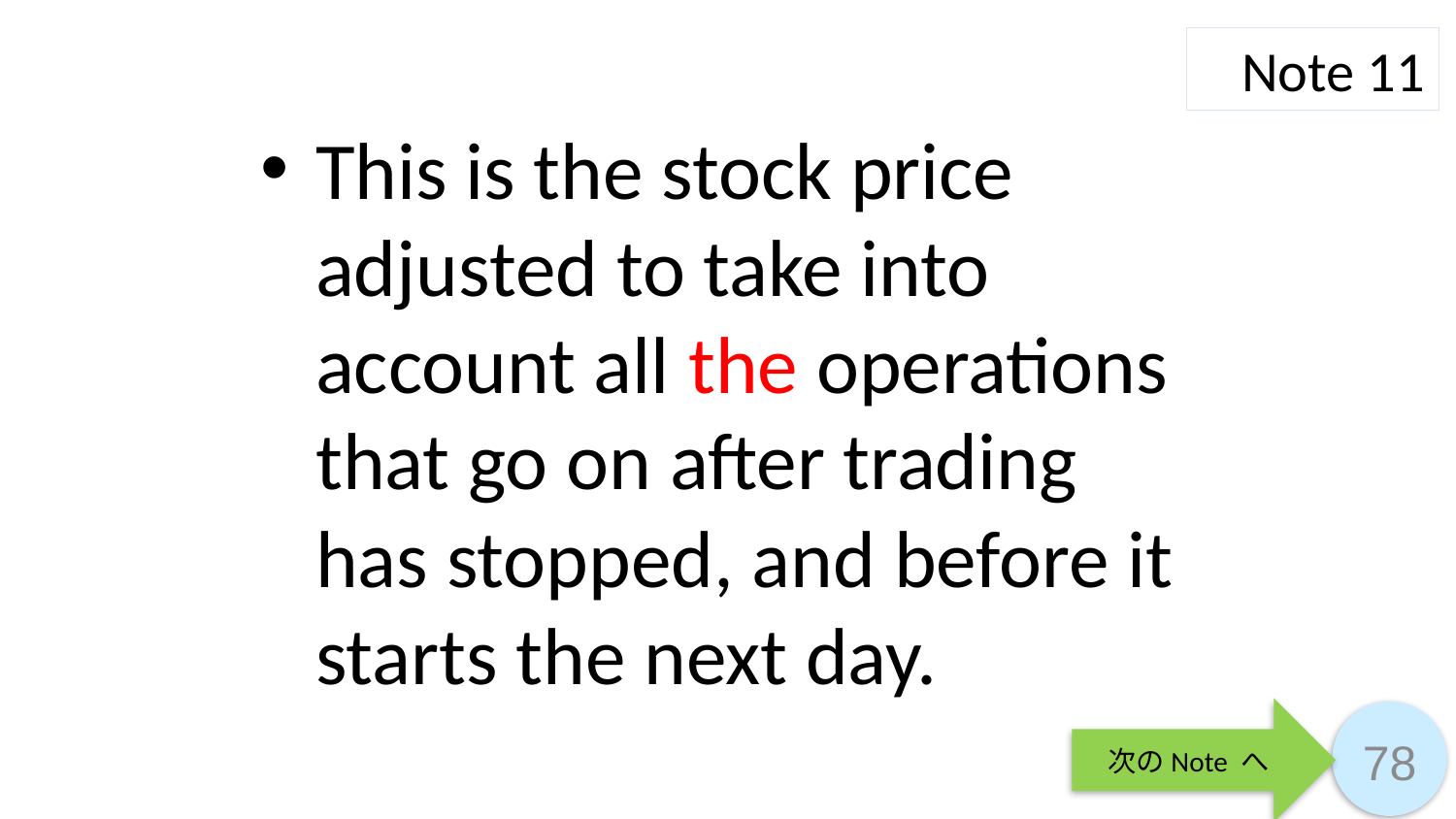

Note 11
This is the stock price adjusted to take into account all the operations that go on after trading has stopped, and before it starts the next day.
次のNote へ
78